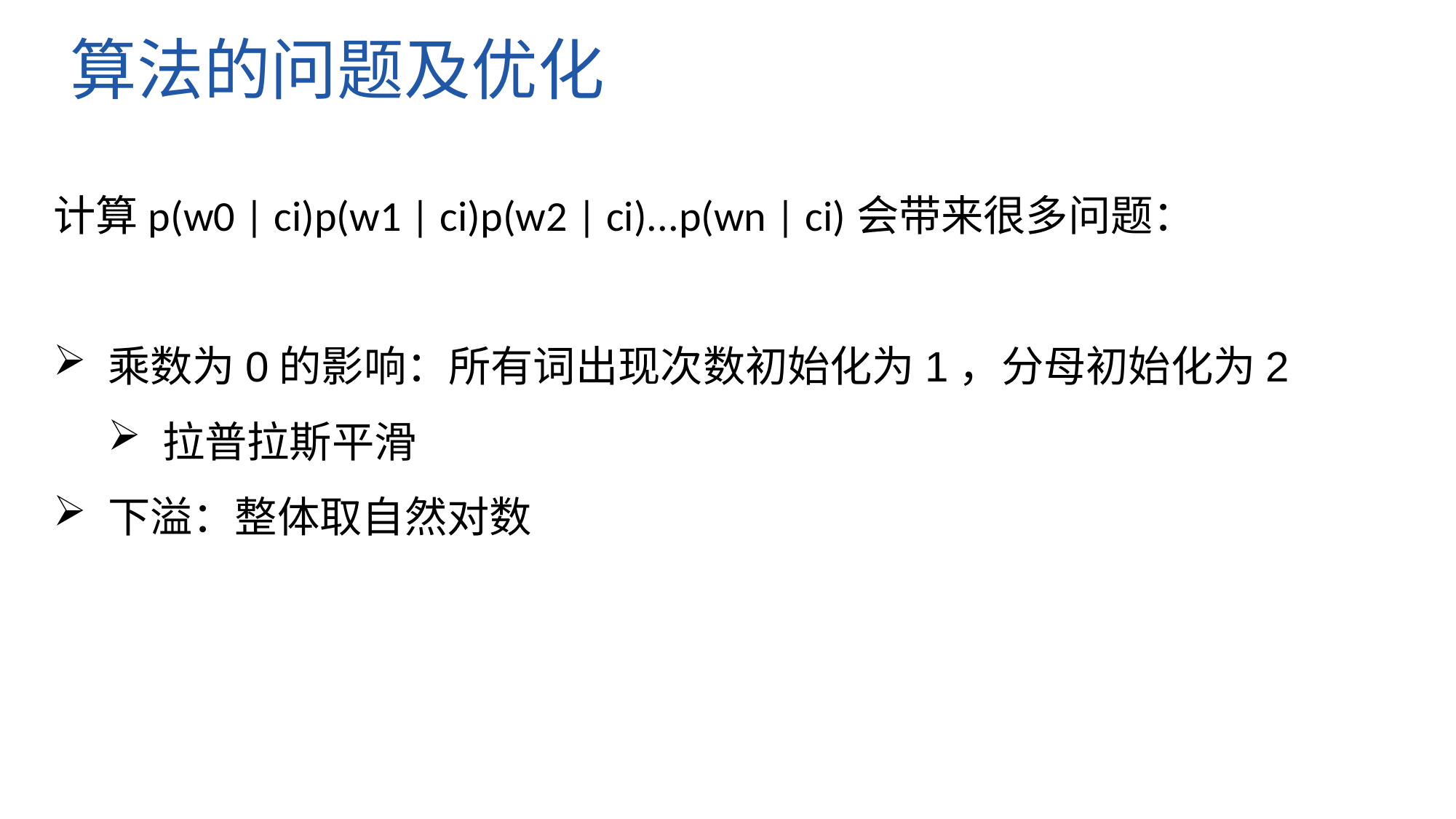

算法的问题及优化
计算p(w0 | ci)p(w1 | ci)p(w2 | ci)...p(wn | ci)会带来很多问题：

乘数为0的影响：所有词出现次数初始化为1，分母初始化为2
拉普拉斯平滑
下溢：整体取自然对数